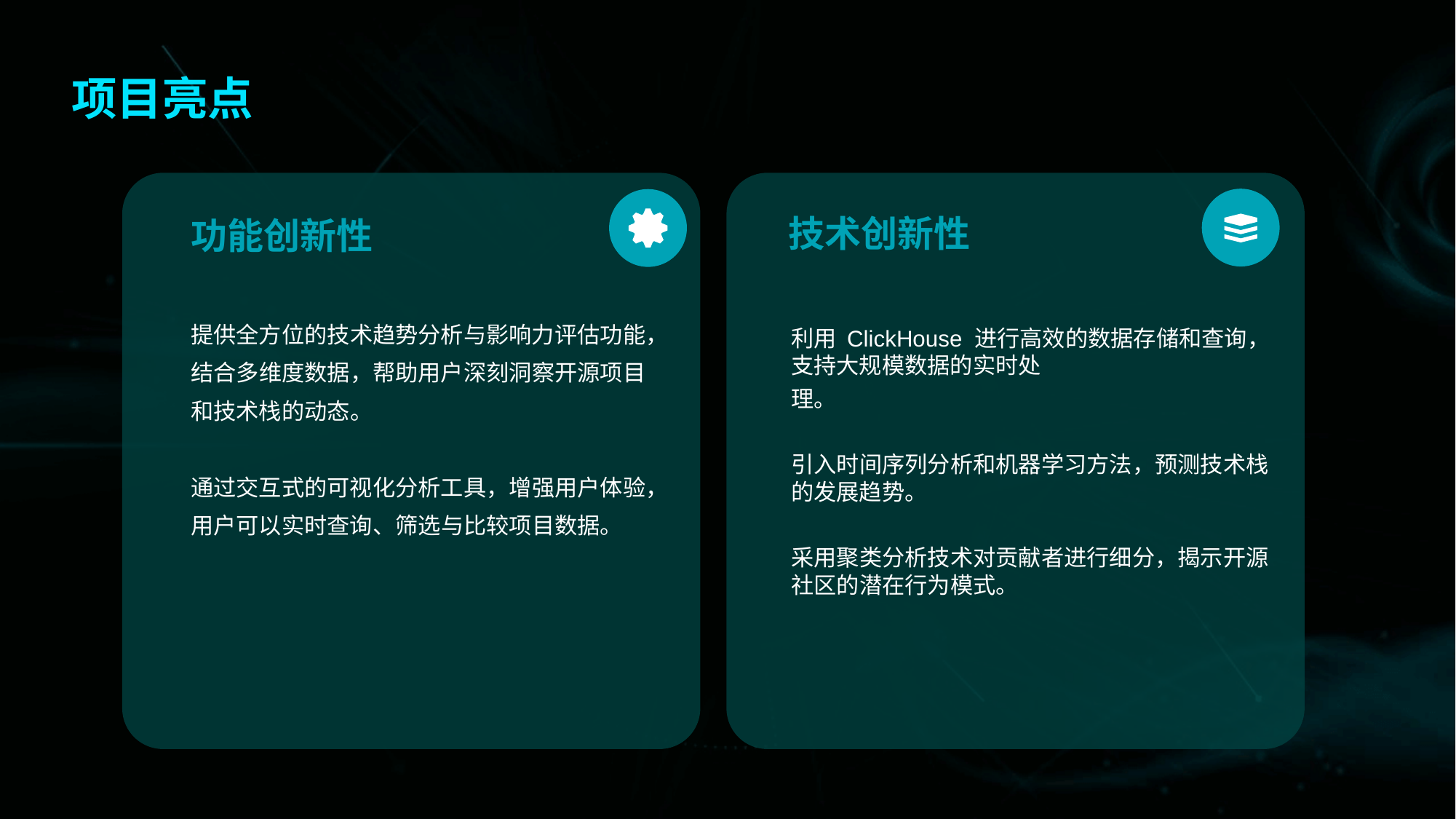

项目亮点

技术创新性
功能创新性

提供全方位的技术趋势分析与影响力评估功能，结合多维度数据，帮助用户深刻洞察开源项目和技术栈的动态。

通过交互式的可视化分析工具，增强用户体验，用户可以实时查询、筛选与比较项目数据。
利用 ClickHouse 进行高效的数据存储和查询，支持大规模数据的实时处
理。

引入时间序列分析和机器学习方法，预测技术栈的发展趋势。

采用聚类分析技术对贡献者进行细分，揭示开源社区的潜在行为模式。